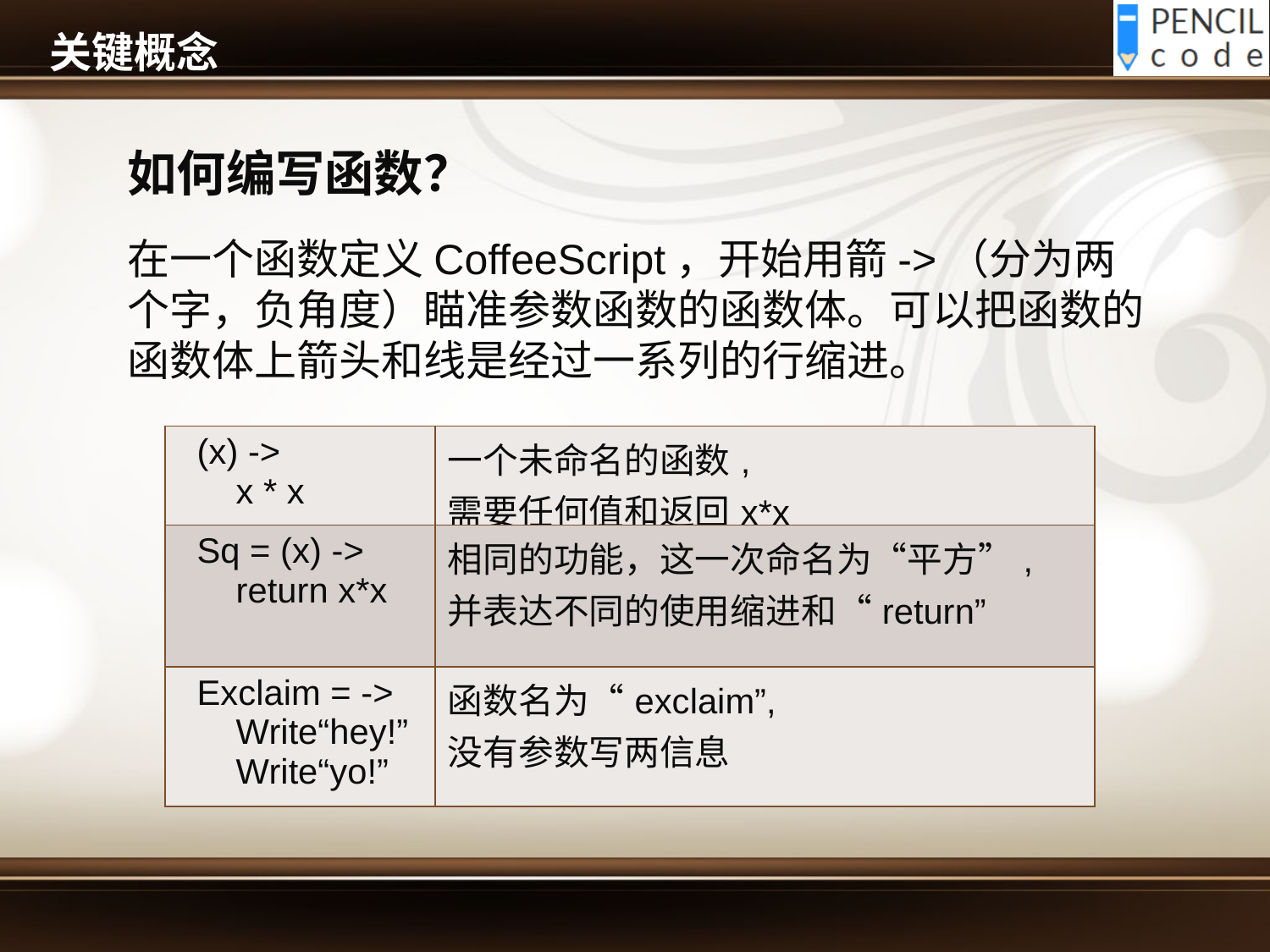

# 关键概念
如何编写函数？
在一个函数定义CoffeeScript，开始用箭->（分为两个字，负角度）瞄准参数函数的函数体。可以把函数的函数体上箭头和线是经过一系列的行缩进。
| (x) -> x \* x | 一个未命名的函数, 需要任何值和返回x\*x |
| --- | --- |
| Sq = (x) -> return x\*x | 相同的功能，这一次命名为“平方”, 并表达不同的使用缩进和“return” |
| Exclaim = -> Write“hey!” Write“yo!” | 函数名为“exclaim”, 没有参数写两信息 |